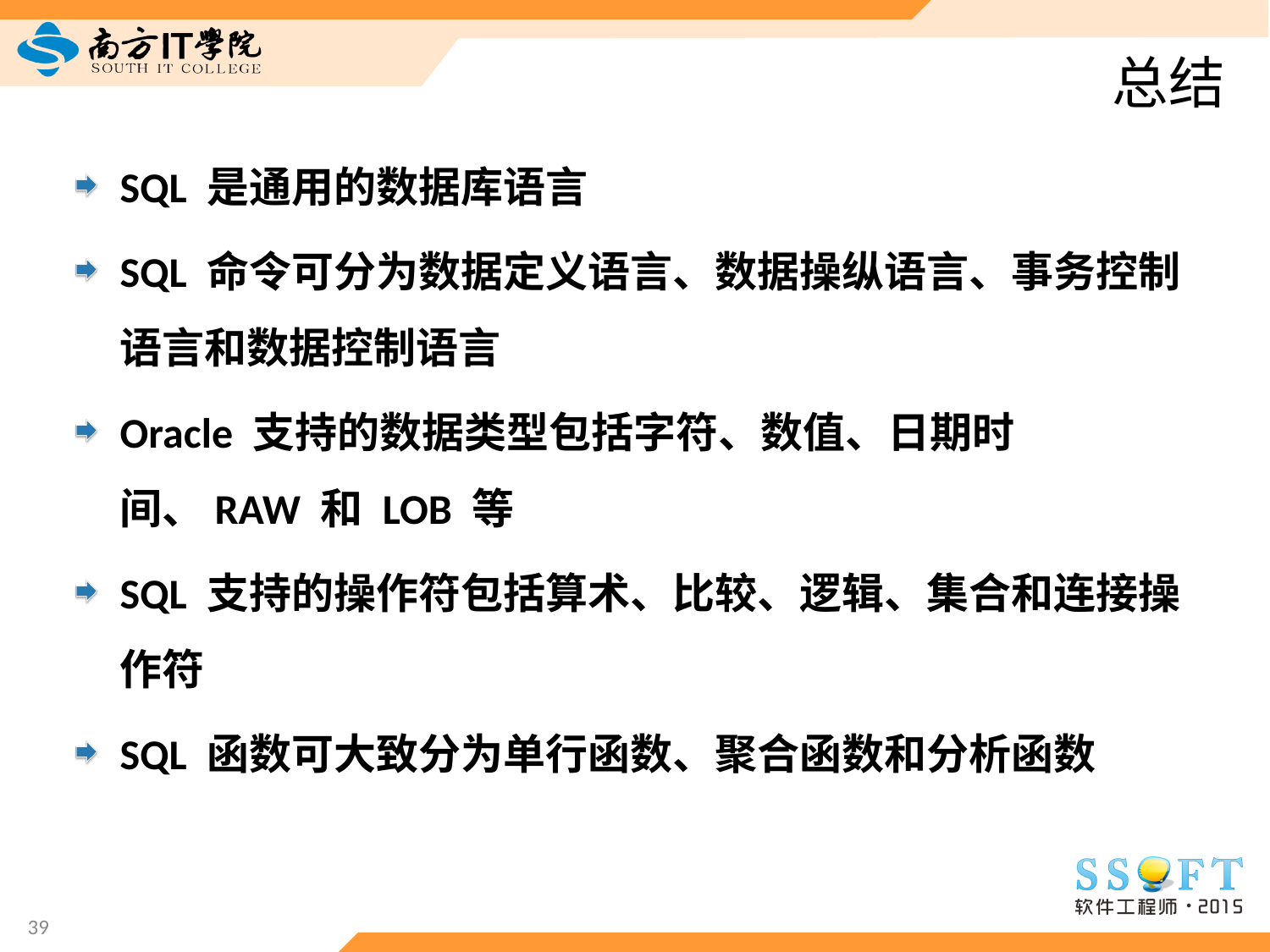

# 总结
SQL 是通用的数据库语言
SQL 命令可分为数据定义语言、数据操纵语言、事务控制语言和数据控制语言
Oracle 支持的数据类型包括字符、数值、日期时间、RAW 和 LOB 等
SQL 支持的操作符包括算术、比较、逻辑、集合和连接操作符
SQL 函数可大致分为单行函数、聚合函数和分析函数
39